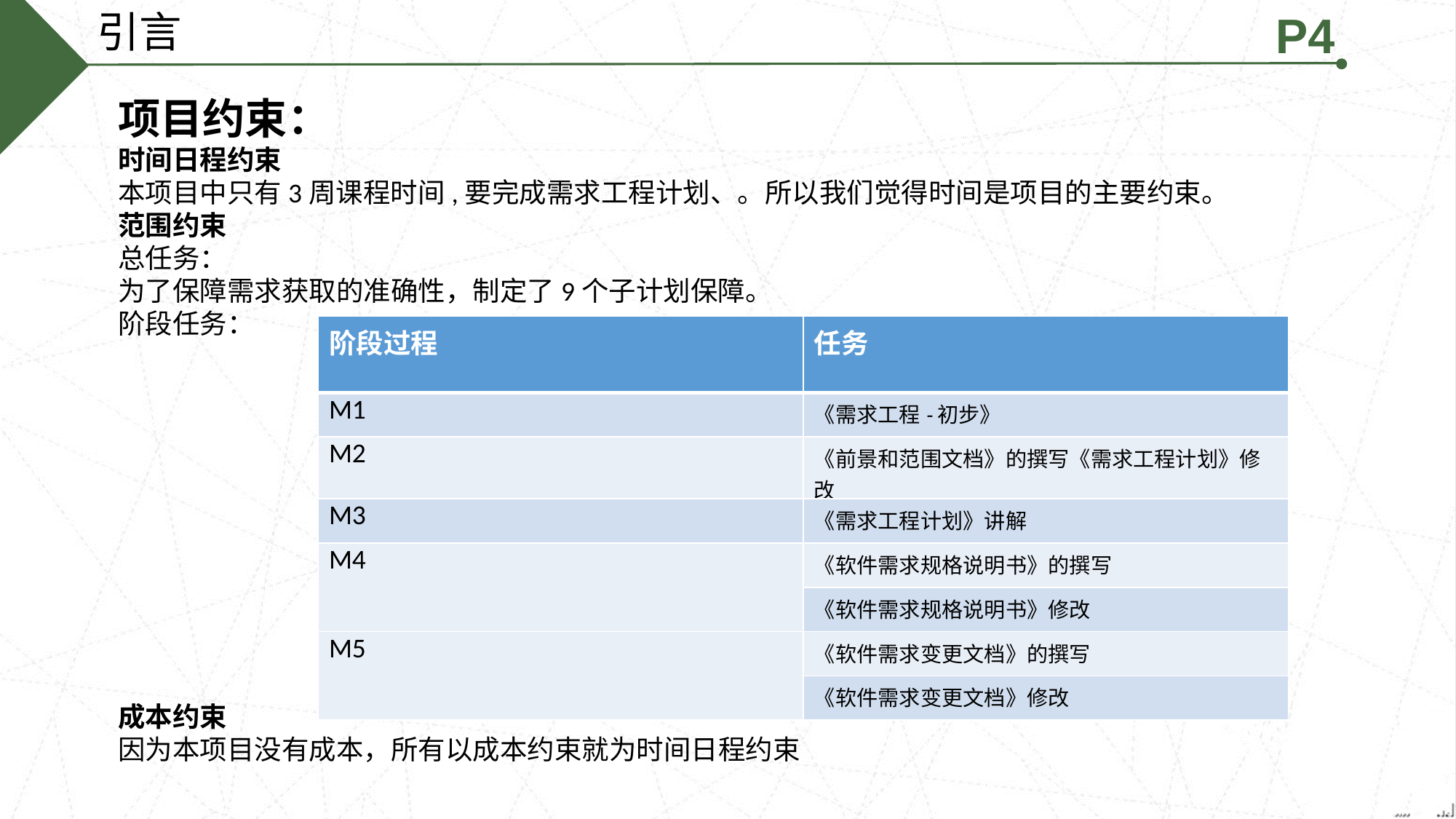

引言
P4

项目约束：
时间日程约束
本项目中只有3周课程时间,要完成需求工程计划、。所以我们觉得时间是项目的主要约束。
范围约束
总任务：
为了保障需求获取的准确性，制定了9个子计划保障。
阶段任务：

成本约束
因为本项目没有成本，所有以成本约束就为时间日程约束

| 阶段过程 | 任务 |
| --- | --- |
| M1 | 《需求工程-初步》 |
| M2 | 《前景和范围文档》的撰写《需求工程计划》修改 |
| M3 | 《需求工程计划》讲解 |
| M4 | 《软件需求规格说明书》的撰写 |
|  | 《软件需求规格说明书》修改 |
| M5 | 《软件需求变更文档》的撰写 |
|  | 《软件需求变更文档》修改 |